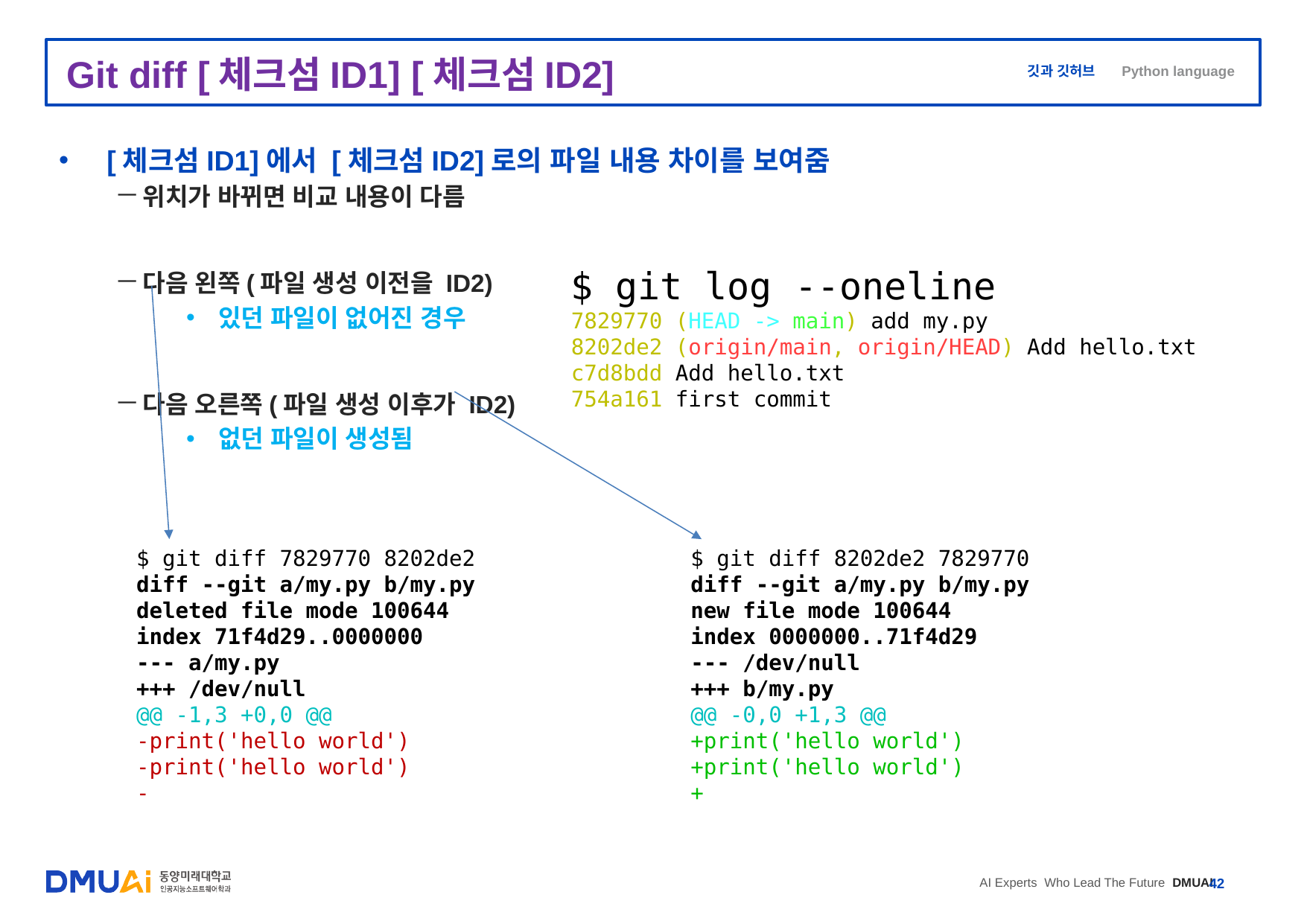

# Git diff [체크섬ID1] [체크섬ID2]
[체크섬ID1]에서 [체크섬ID2]로의 파일 내용 차이를 보여줌
위치가 바뀌면 비교 내용이 다름

다음 왼쪽(파일 생성 이전을 ID2)
있던 파일이 없어진 경우

다음 오른쪽(파일 생성 이후가 ID2)
없던 파일이 생성됨
$ git log --oneline
7829770 (HEAD -> main) add my.py
8202de2 (origin/main, origin/HEAD) Add hello.txt
c7d8bdd Add hello.txt
754a161 first commit
$ git diff 7829770 8202de2
diff --git a/my.py b/my.py
deleted file mode 100644
index 71f4d29..0000000
--- a/my.py
+++ /dev/null
@@ -1,3 +0,0 @@
-print('hello world')
-print('hello world')
-
$ git diff 8202de2 7829770
diff --git a/my.py b/my.py
new file mode 100644
index 0000000..71f4d29
--- /dev/null
+++ b/my.py
@@ -0,0 +1,3 @@
+print('hello world')
+print('hello world')
+